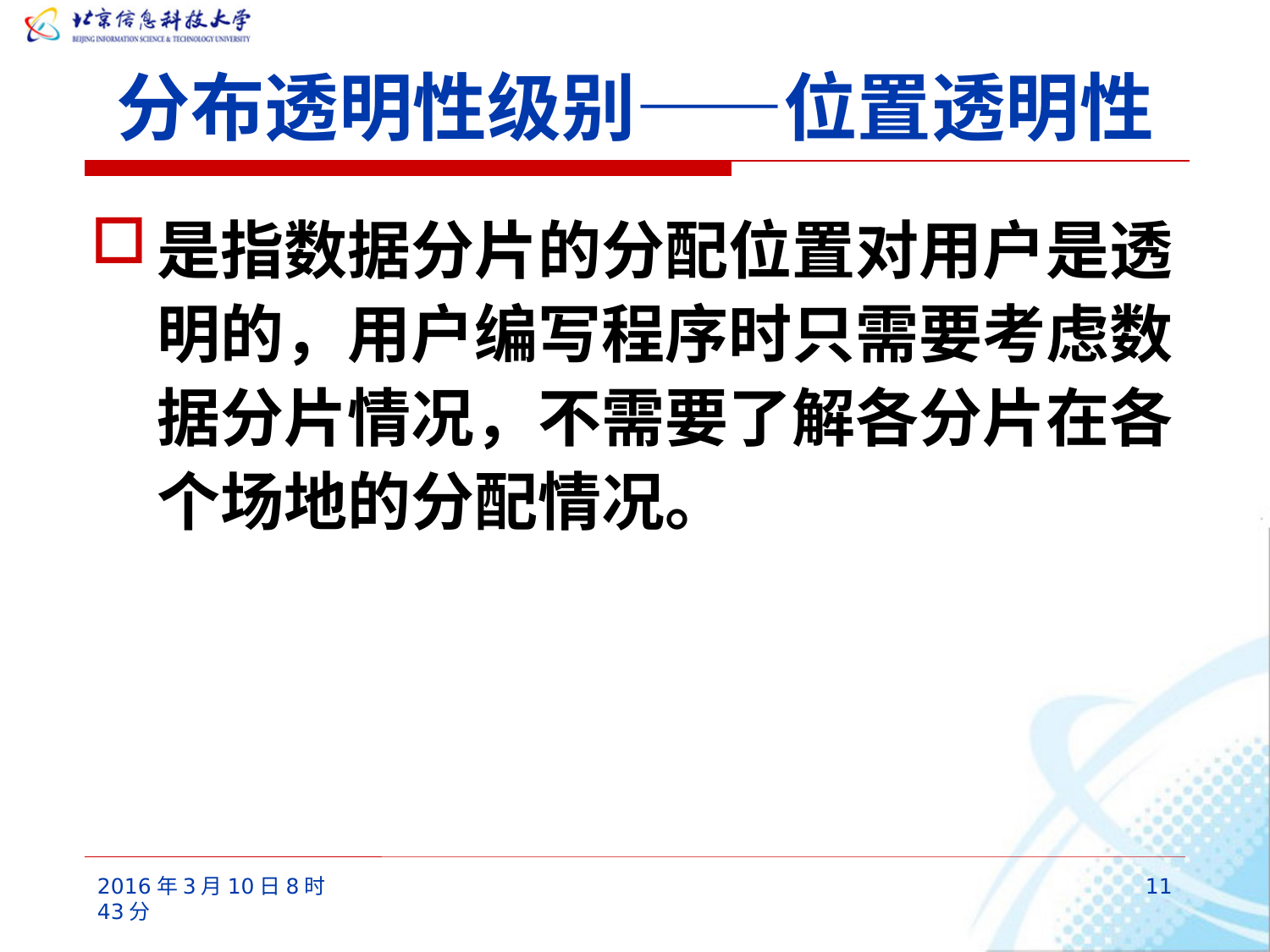

# 分布透明性级别——位置透明性
是指数据分片的分配位置对用户是透明的，用户编写程序时只需要考虑数据分片情况，不需要了解各分片在各个场地的分配情况。
2016年3月10日8时43分
11